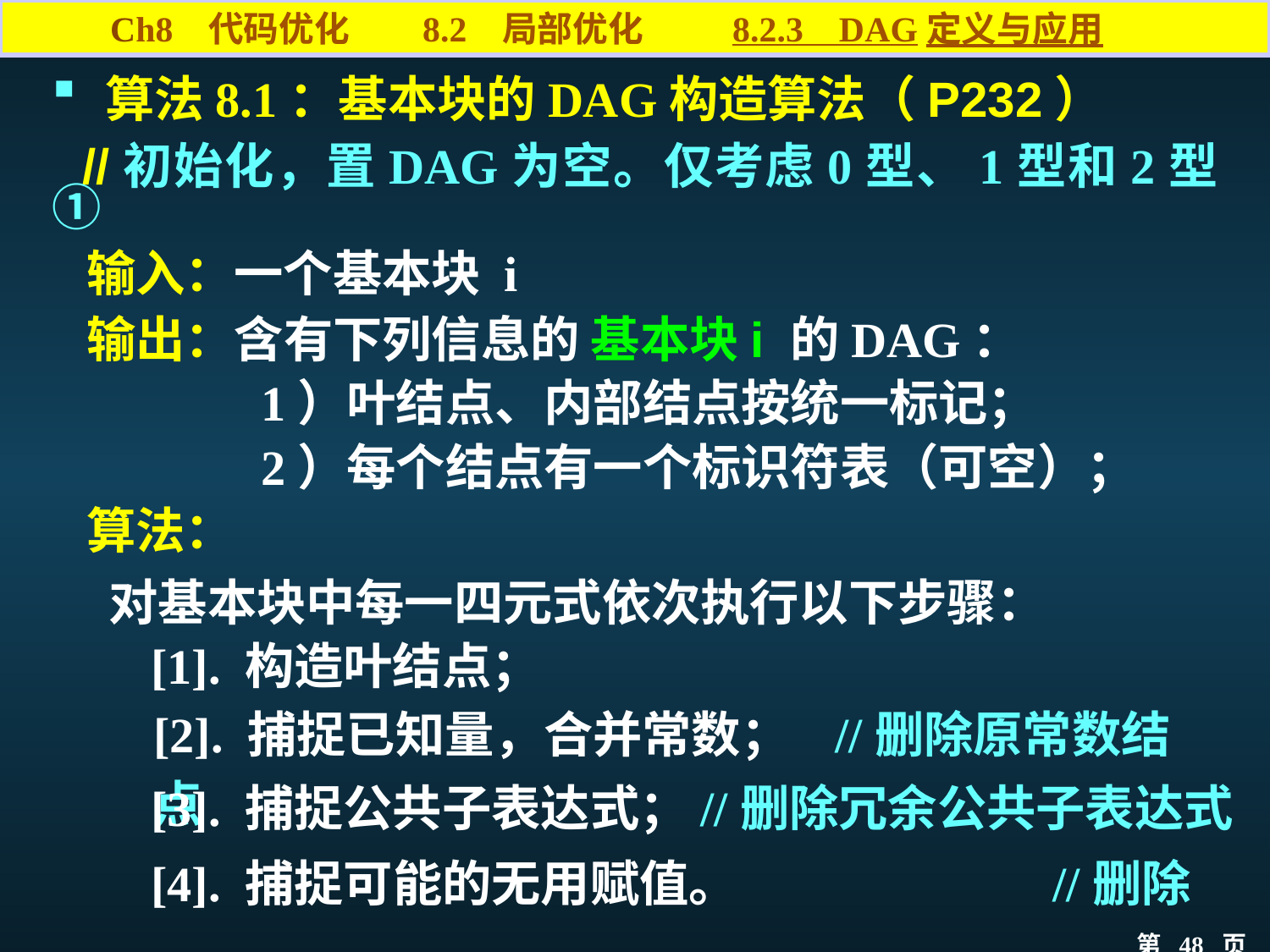

Ch8   代码优化        8.2   局部优化          8.2.3    DAG定义与应用
 算法8.1：基本块的DAG构造算法（P232）
  //初始化，置DAG为空。仅考虑0型、1型和2型①
  输入：一个基本块 i
  输出：含有下列信息的 基本块i 的DAG：
                 1）叶结点、内部结点按统一标记；
                 2）每个结点有一个标识符表（可空）；
  算法：
    对基本块中每一四元式依次执行以下步骤：
[1]. 构造叶结点；
[2]. 捕捉已知量，合并常数；   //删除原常数结点
[3]. 捕捉公共子表达式；//删除冗余公共子表达式
[4]. 捕捉可能的无用赋值。                           //删除